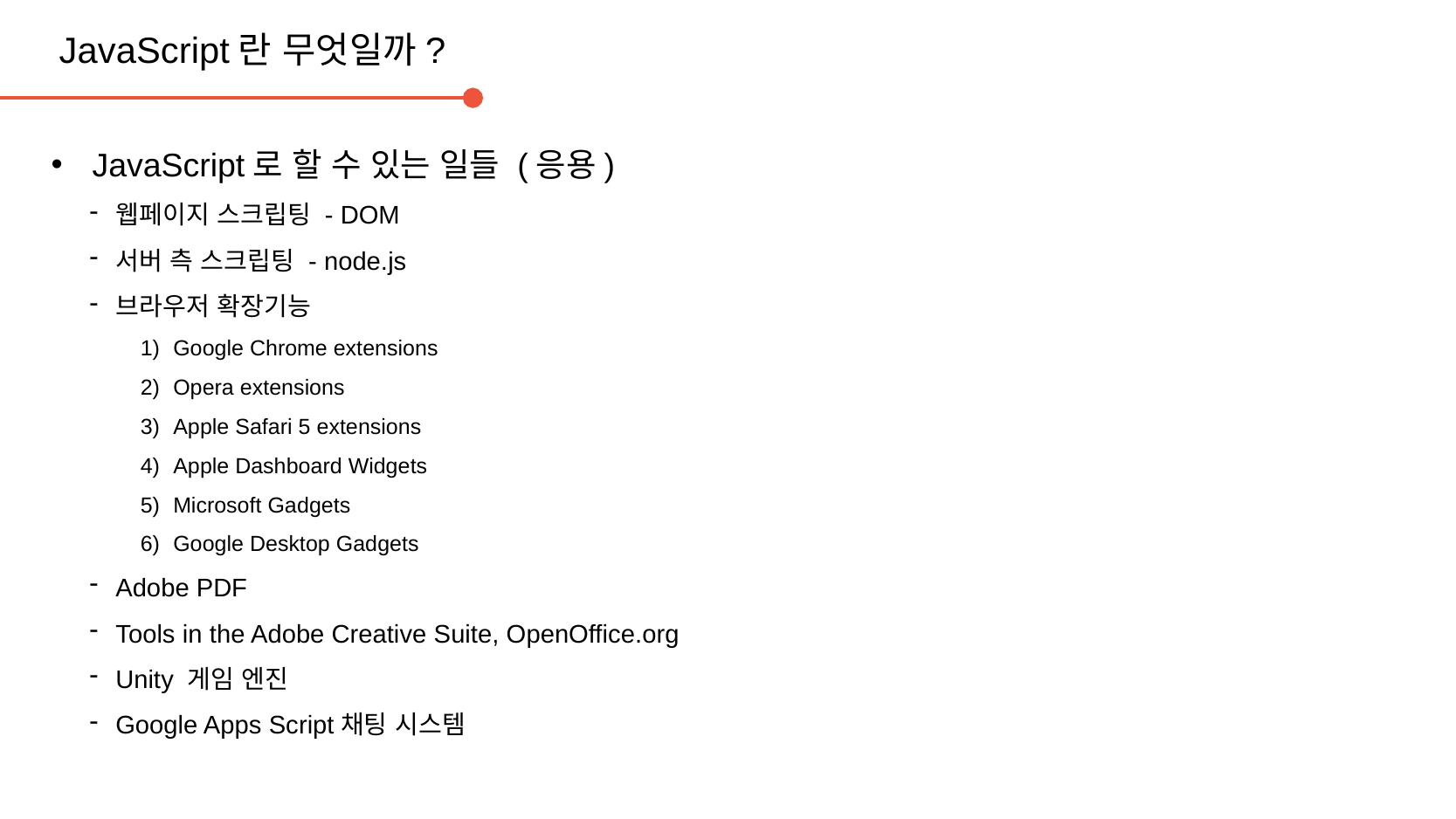

JavaScript란 무엇일까?
JavaScript로 할 수 있는 일들 (응용)
웹페이지 스크립팅 - DOM
서버 측 스크립팅 - node.js
브라우저 확장기능
Google Chrome extensions
Opera extensions
Apple Safari 5 extensions
Apple Dashboard Widgets
Microsoft Gadgets
Google Desktop Gadgets
Adobe PDF
Tools in the Adobe Creative Suite, OpenOffice.org
Unity 게임 엔진
Google Apps Script채팅 시스템